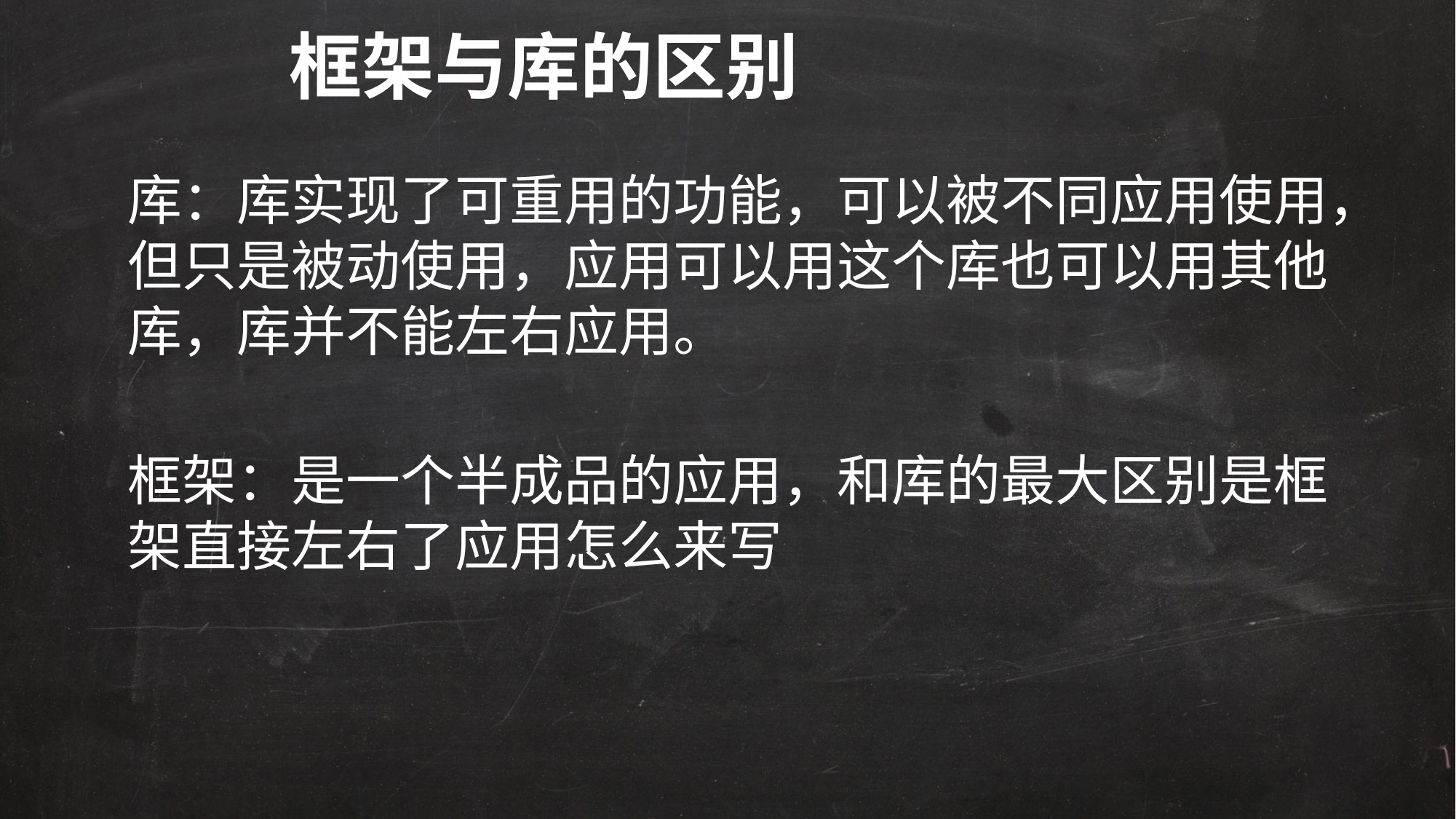

框架与库的区别
库：库实现了可重用的功能，可以被不同应用使用，但只是被动使用，应用可以用这个库也可以用其他库，库并不能左右应用。
框架：是一个半成品的应用，和库的最大区别是框架直接左右了应用怎么来写